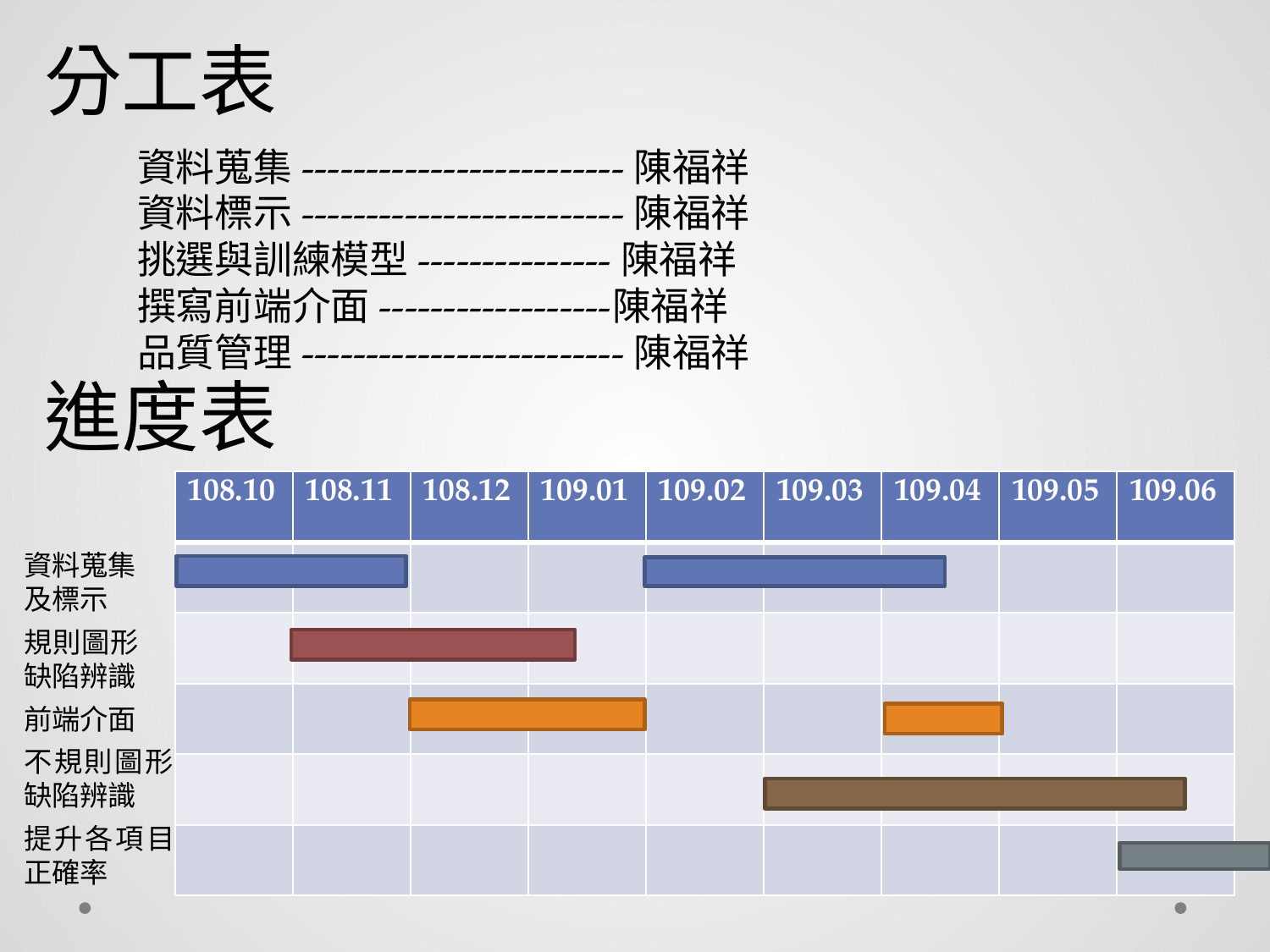

分工表
資料蒐集-------------------------陳福祥
資料標示-------------------------陳福祥
挑選與訓練模型---------------陳福祥
撰寫前端介面------------------ 陳福祥
品質管理-------------------------陳福祥
進度表
| 108.10 | 108.11 | 108.12 | 109.01 | 109.02 | 109.03 | 109.04 | 109.05 | 109.06 |
| --- | --- | --- | --- | --- | --- | --- | --- | --- |
|  |  |  |  |  |  |  |  |  |
|  |  |  |  |  |  |  |  |  |
|  |  |  |  |  |  |  |  |  |
|  |  |  |  |  |  |  |  |  |
|  |  |  |  |  |  |  |  |  |
資料蒐集及標示

規則圖形缺陷辨識

前端介面

不規則圖形缺陷辨識

提升各項目正確率